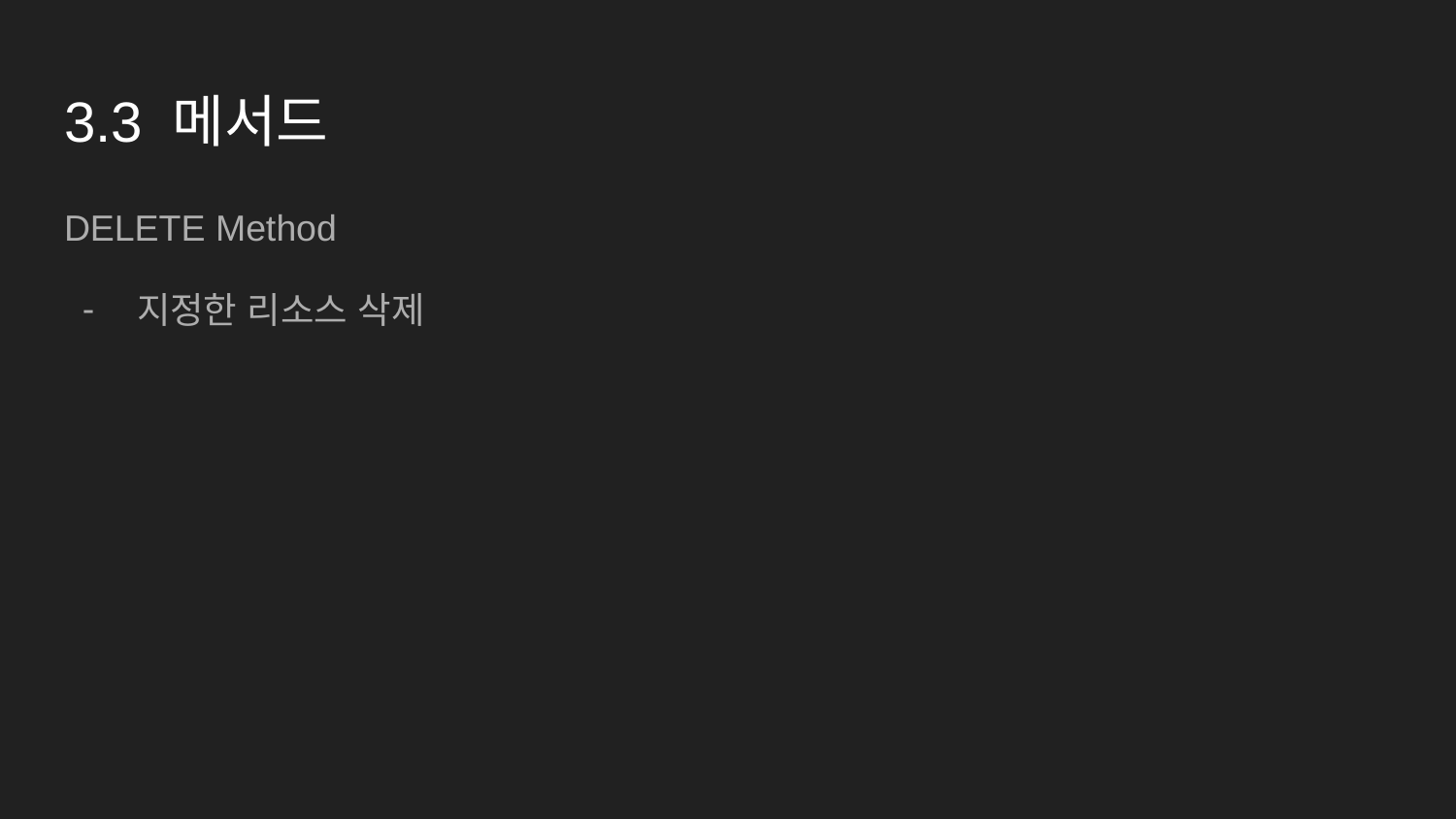

# 3.3 메서드
DELETE Method
지정한 리소스 삭제